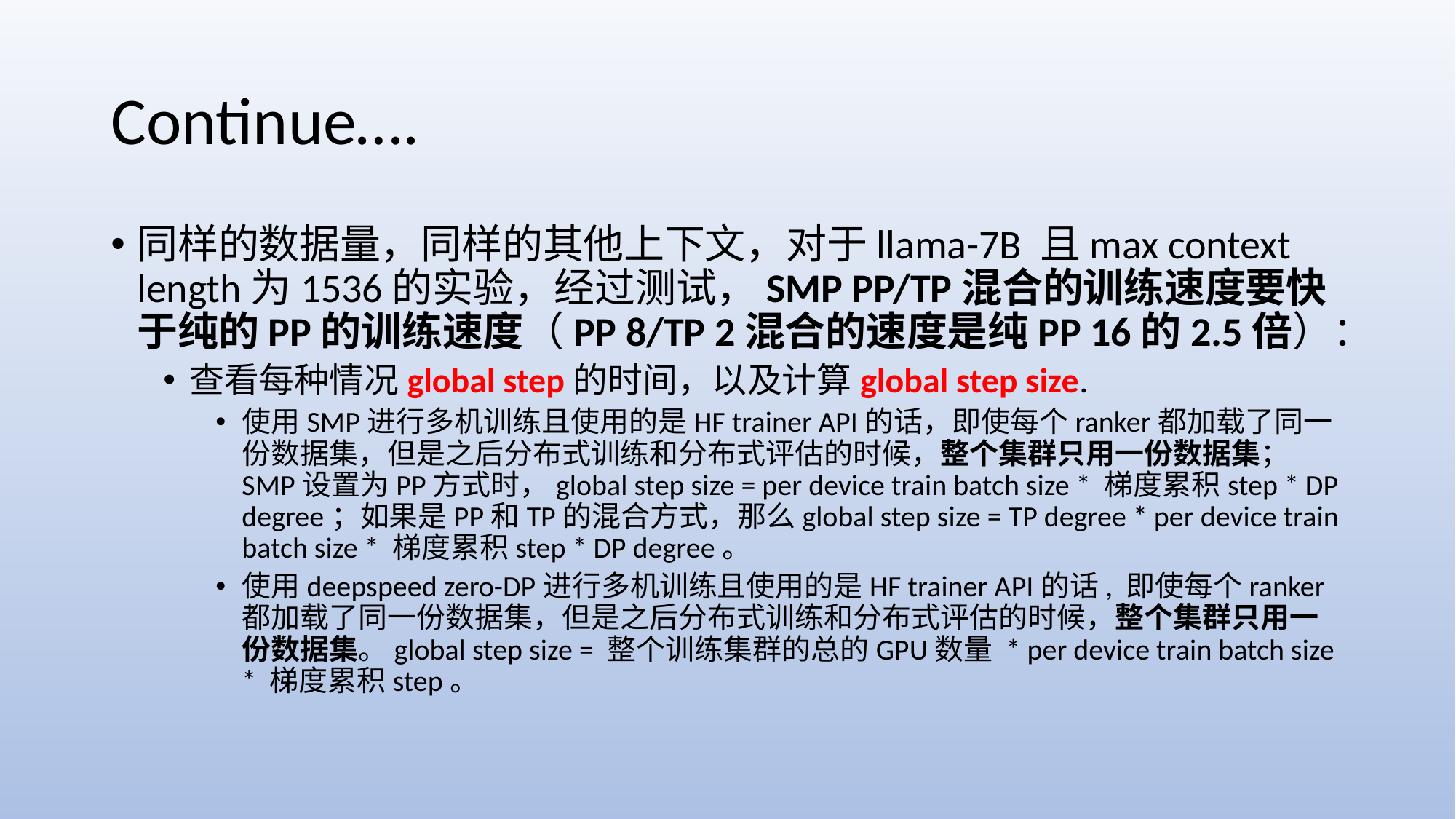

# Continue….
同样的数据量，同样的其他上下文，对于llama-7B 且max context length为1536的实验，经过测试，SMP PP/TP混合的训练速度要快于纯的PP的训练速度（PP 8/TP 2混合的速度是纯PP 16的2.5倍）：
查看每种情况global step的时间，以及计算global step size.
使用SMP进行多机训练且使用的是HF trainer API的话，即使每个ranker都加载了同一份数据集，但是之后分布式训练和分布式评估的时候，整个集群只用一份数据集；SMP设置为PP方式时，global step size = per device train batch size * 梯度累积step * DP degree；如果是PP和TP的混合方式，那么global step size = TP degree * per device train batch size * 梯度累积step * DP degree。
使用deepspeed zero-DP进行多机训练且使用的是HF trainer API的话, 即使每个ranker都加载了同一份数据集，但是之后分布式训练和分布式评估的时候，整个集群只用一份数据集。global step size = 整个训练集群的总的GPU数量 * per device train batch size * 梯度累积step。